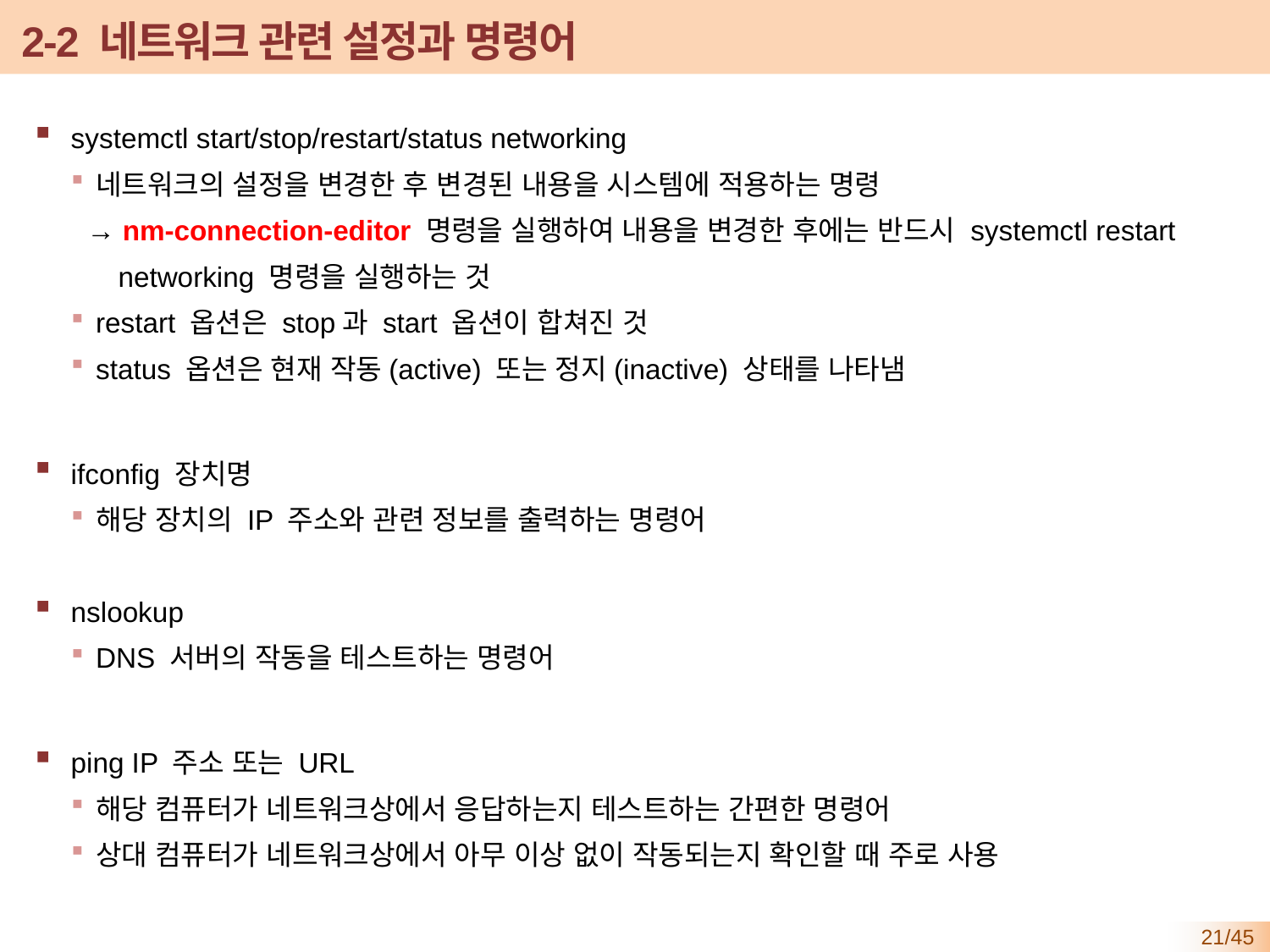

# 2-2 네트워크 관련 설정과 명령어
systemctl start/stop/restart/status networking
네트워크의 설정을 변경한 후 변경된 내용을 시스템에 적용하는 명령
  → nm-connection-editor 명령을 실행하여 내용을 변경한 후에는 반드시 systemctl restart
      networking 명령을 실행하는 것
restart 옵션은 stop과 start 옵션이 합쳐진 것
status 옵션은 현재 작동(active) 또는 정지(inactive) 상태를 나타냄

ifconfig 장치명
해당 장치의 IP 주소와 관련 정보를 출력하는 명령어

nslookup
DNS 서버의 작동을 테스트하는 명령어

ping IP 주소 또는 URL
해당 컴퓨터가 네트워크상에서 응답하는지 테스트하는 간편한 명령어
상대 컴퓨터가 네트워크상에서 아무 이상 없이 작동되는지 확인할 때 주로 사용